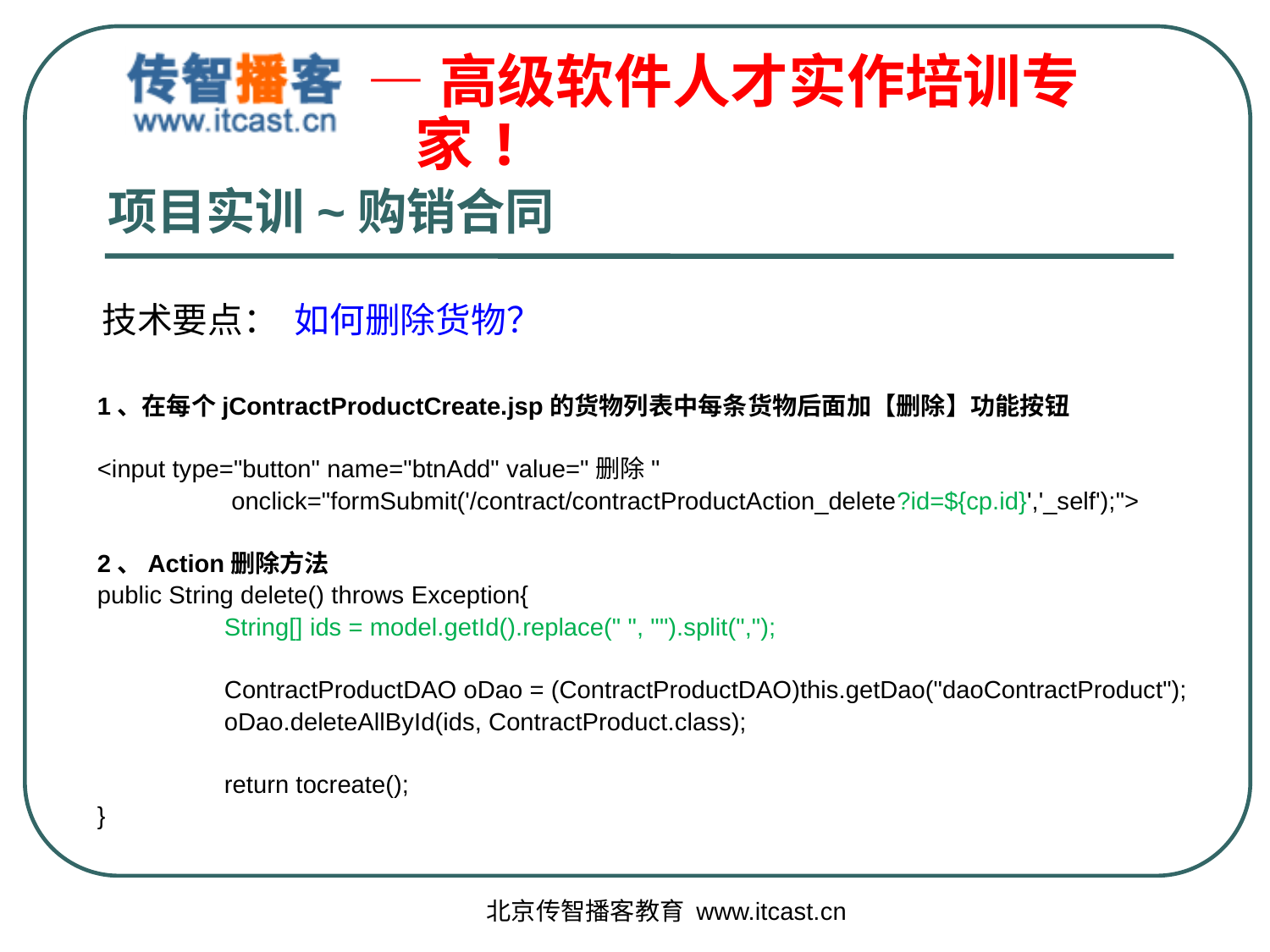

# 项目实训~购销合同
技术要点：  如何删除货物？

1、在每个jContractProductCreate.jsp的货物列表中每条货物后面加【删除】功能按钮

<input type="button" name="btnAdd" value="删除"
	 onclick="formSubmit('/contract/contractProductAction_delete?id=${cp.id}','_self');">

2、Action删除方法
public String delete() throws Exception{
	String[] ids = model.getId().replace(" ", "").split(",");

	ContractProductDAO oDao = (ContractProductDAO)this.getDao("daoContractProduct");
	oDao.deleteAllById(ids, ContractProduct.class);

	return tocreate();
}
北京传智播客教育 www.itcast.cn